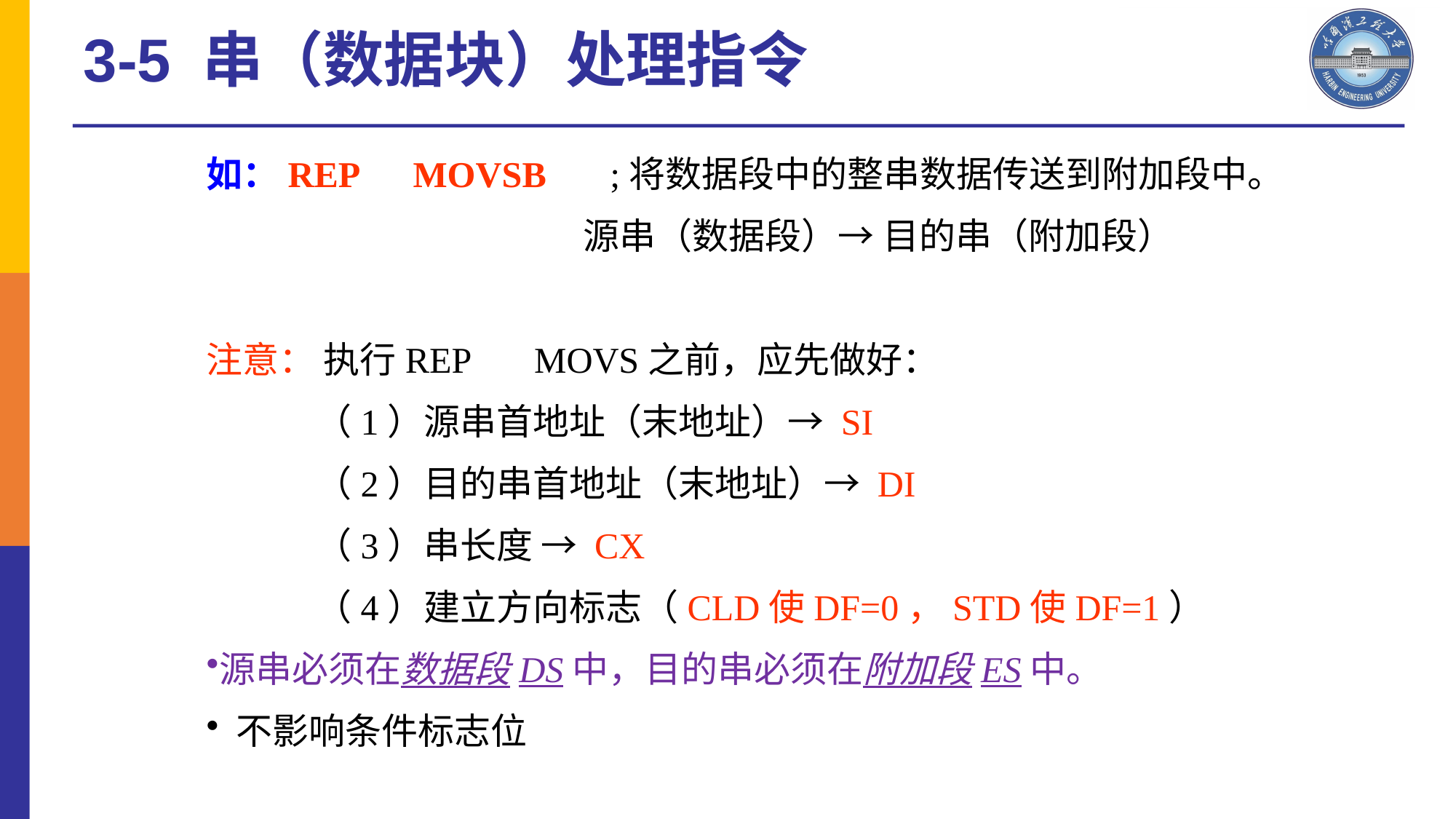

3-5 串（数据块）处理指令
如：REP      MOVSB       ;将数据段中的整串数据传送到附加段中。
                                             源串（数据段）→ 目的串（附加段）

注意： 执行REP       MOVS之前，应先做好：
（1）源串首地址（末地址）→ SI
（2）目的串首地址（末地址）→ DI
（3）串长度 → CX
（4）建立方向标志（CLD使DF=0，STD使DF=1）
源串必须在数据段DS中，目的串必须在附加段ES中。
 不影响条件标志位